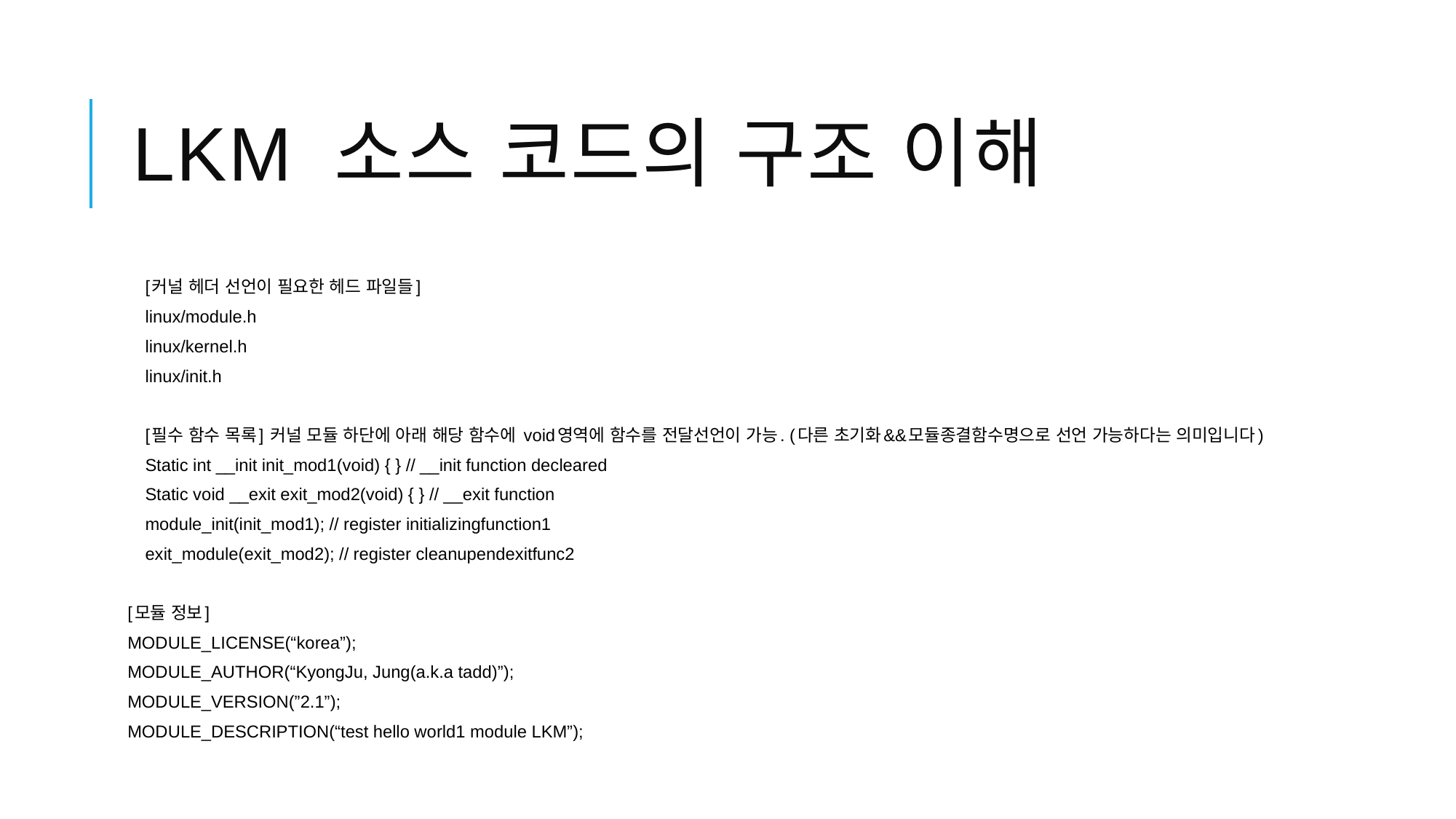

# LKM 소스 코드의 구조 이해
[커널 헤더 선언이 필요한 헤드 파일들]
linux/module.h
linux/kernel.h
linux/init.h

[필수 함수 목록] 커널 모듈 하단에 아래 해당 함수에 void영역에 함수를 전달선언이 가능. (다른 초기화&&모듈종결함수명으로 선언 가능하다는 의미입니다)
Static int __init init_mod1(void) { } // __init function decleared
Static void __exit exit_mod2(void) { } // __exit function
module_init(init_mod1); // register initializingfunction1
exit_module(exit_mod2); // register cleanupendexitfunc2

[모듈 정보]
MODULE_LICENSE(“korea”);
MODULE_AUTHOR(“KyongJu, Jung(a.k.a tadd)”);
MODULE_VERSION(”2.1”);
MODULE_DESCRIPTION(“test hello world1 module LKM”);